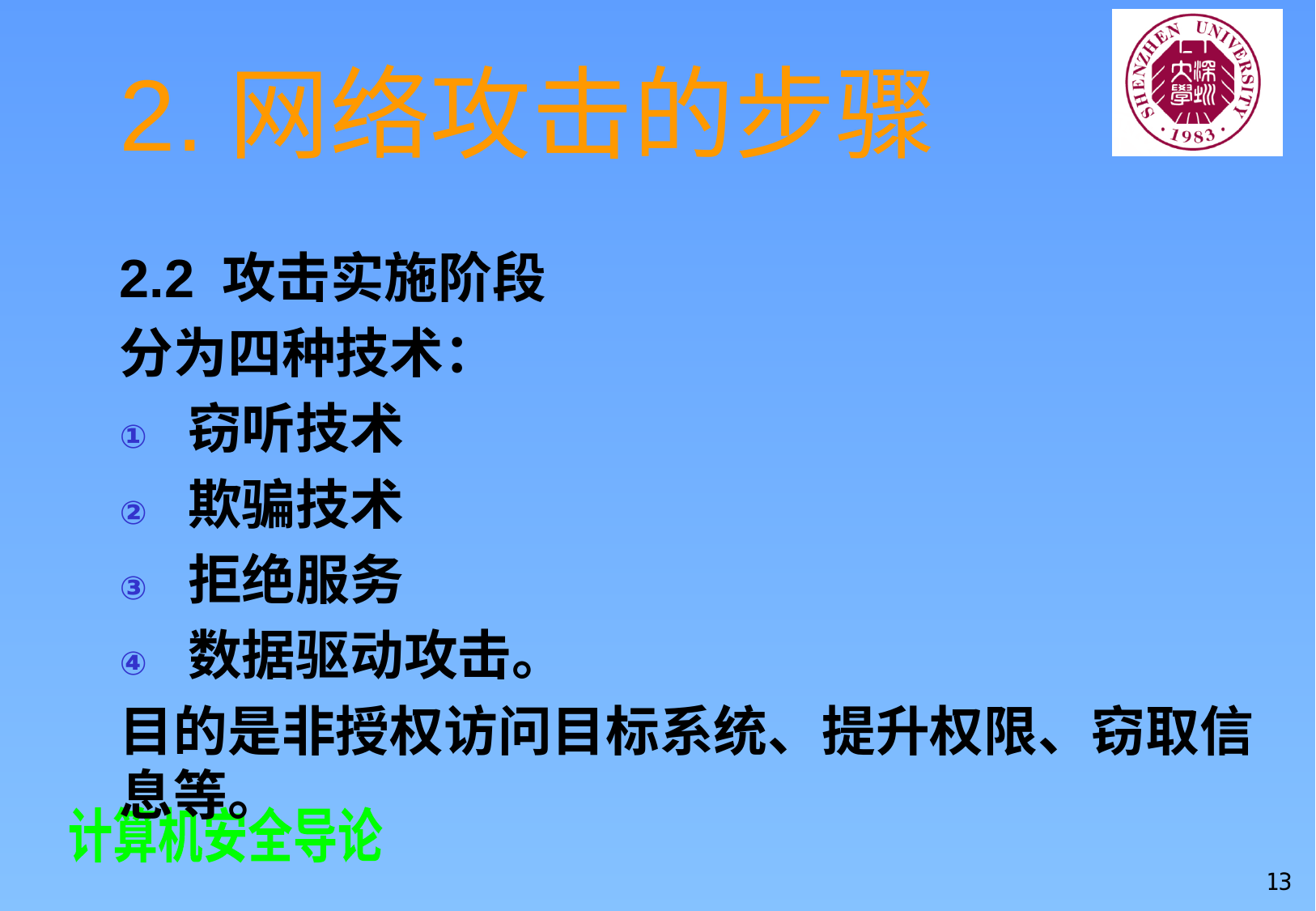

# 2.网络攻击的步骤
2.2 攻击实施阶段
分为四种技术：
窃听技术
欺骗技术
拒绝服务
数据驱动攻击。
目的是非授权访问目标系统、提升权限、窃取信息等。

13